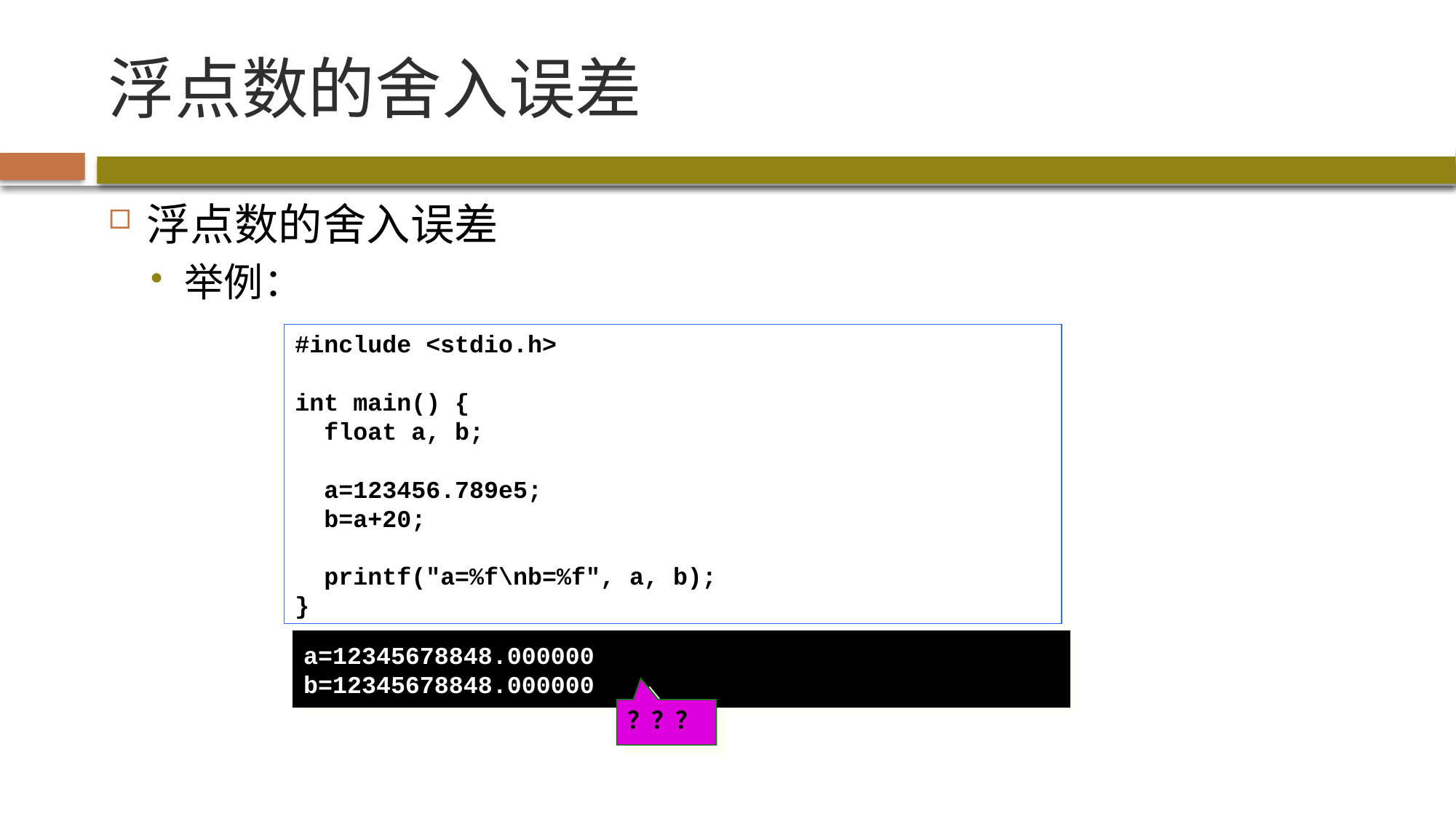

# 浮点数的舍入误差
浮点数的舍入误差
举例：
#include <stdio.h>

int main() {
  float a, b;

  a=123456.789e5;
  b=a+20;

  printf("a=%f\nb=%f", a, b);
}
a=12345678848.000000
b=12345678848.000000
？？？